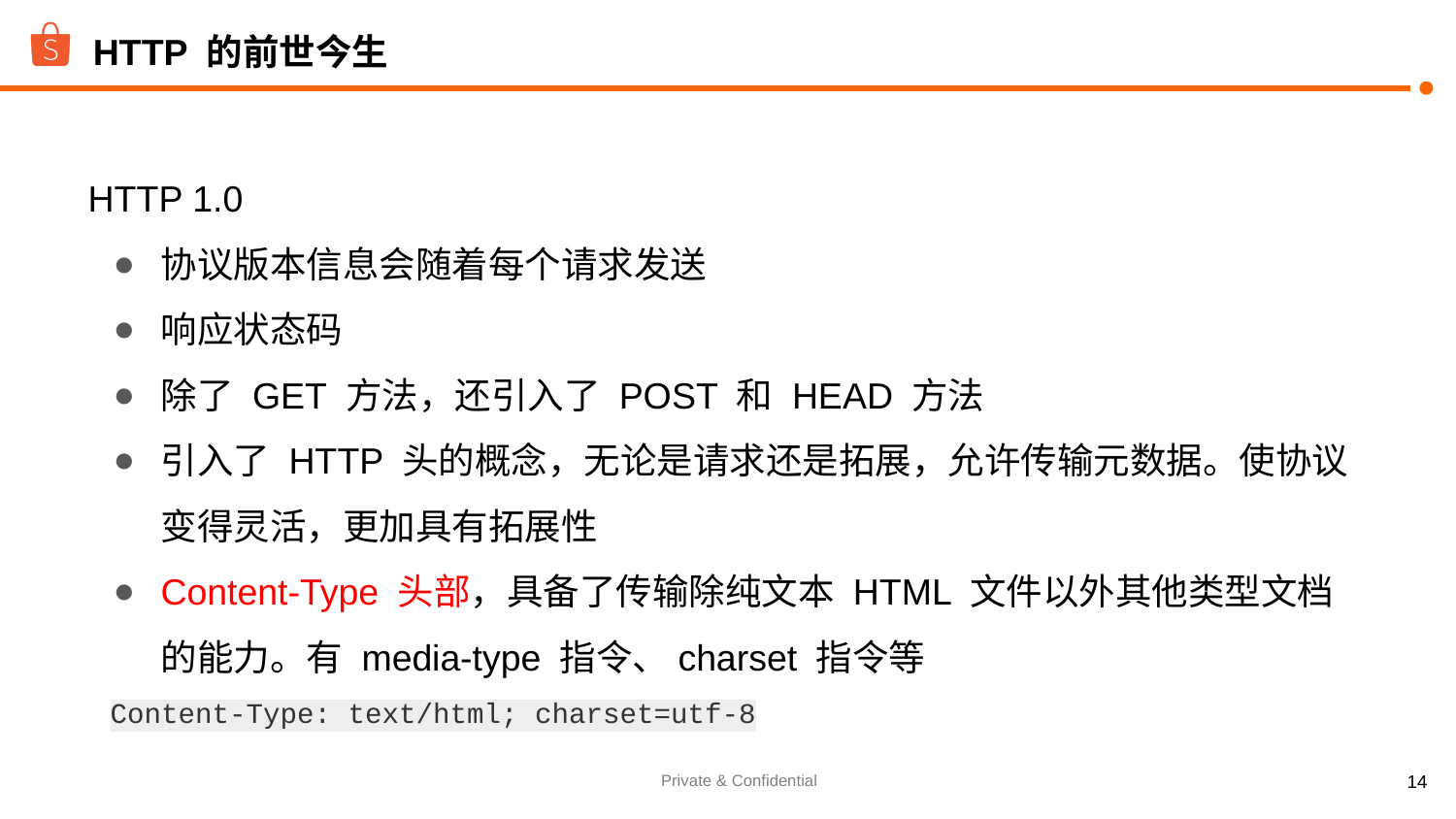

# HTTP 的前世今生
HTTP 1.0
协议版本信息会随着每个请求发送
响应状态码
除了 GET 方法，还引入了 POST 和 HEAD 方法
引入了 HTTP 头的概念，无论是请求还是拓展，允许传输元数据。使协议变得灵活，更加具有拓展性
Content-Type 头部，具备了传输除纯文本 HTML 文件以外其他类型文档的能力。有 media-type 指令、charset 指令等
Content-Type: text/html; charset=utf-8

14